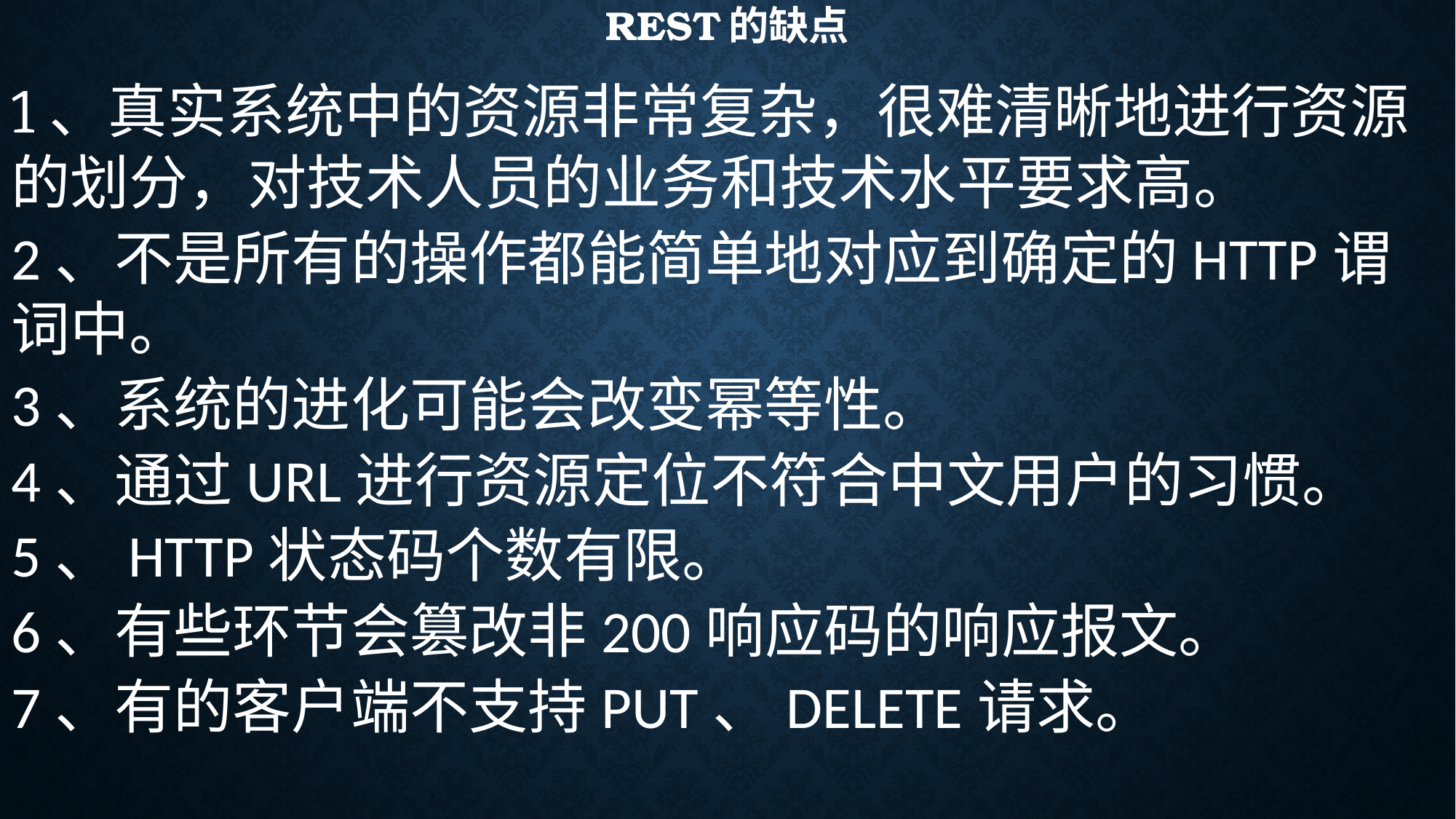

# REST的缺点
1、真实系统中的资源非常复杂，很难清晰地进行资源的划分，对技术人员的业务和技术水平要求高。
2、不是所有的操作都能简单地对应到确定的HTTP谓词中。
3、系统的进化可能会改变幂等性。
4、通过URL进行资源定位不符合中文用户的习惯。
5、HTTP状态码个数有限。
6、有些环节会篡改非200响应码的响应报文。
7、有的客户端不支持PUT、DELETE请求。